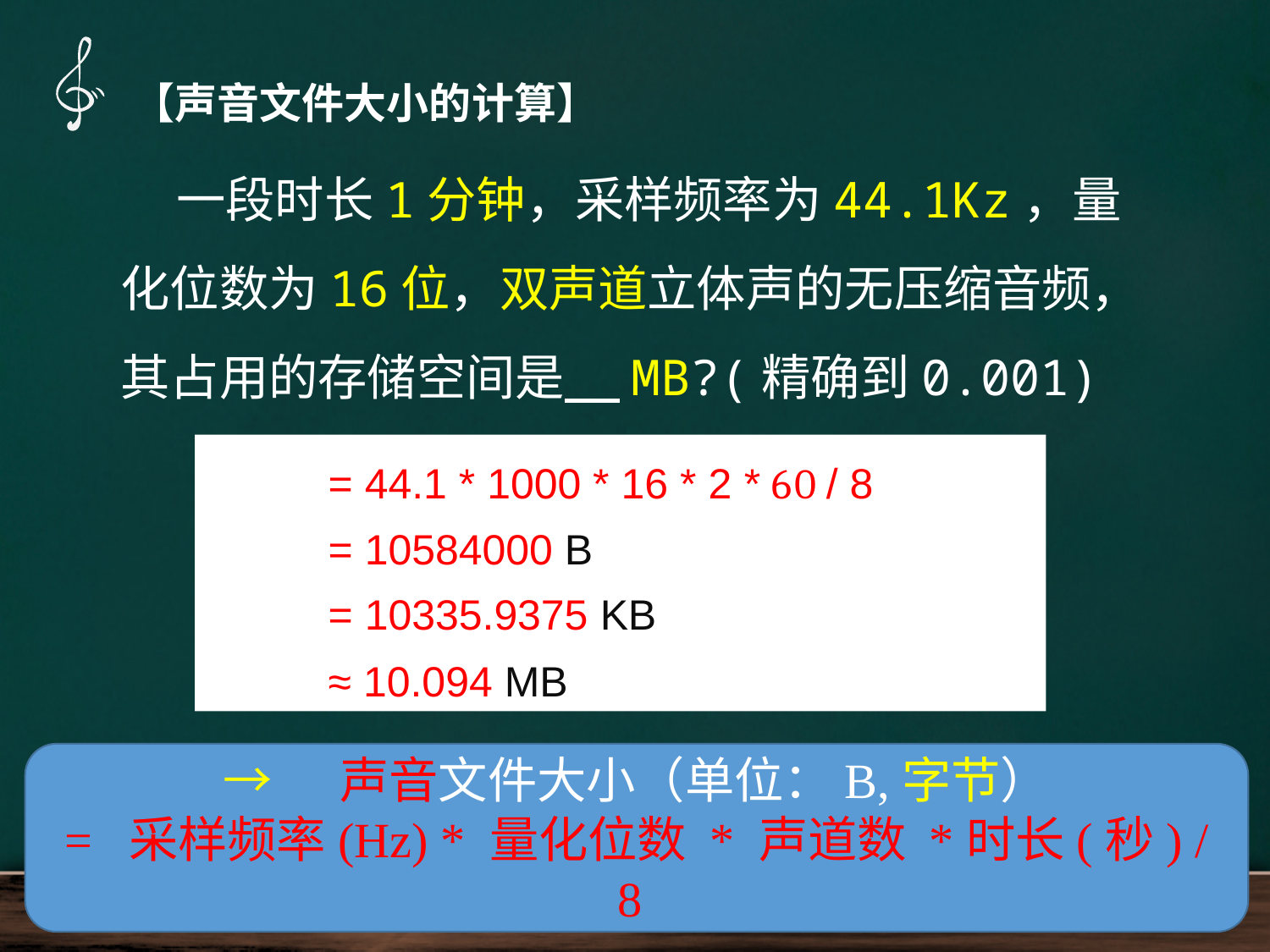

【声音文件大小的计算】
    一段时长1分钟，采样频率为44.1Kz，量化位数为16位，双声道立体声的无压缩音频，其占用的存储空间是     MB?(精确到0.001)
= 44.1 * 1000 * 16 * 2 * 60 / 8
= 10584000 B
= 10335.9375 KB
≈ 10.094 MB
→     声音文件大小（单位：B,字节）
=  采样频率(Hz) * 量化位数 * 声道数 *时长(秒) / 8